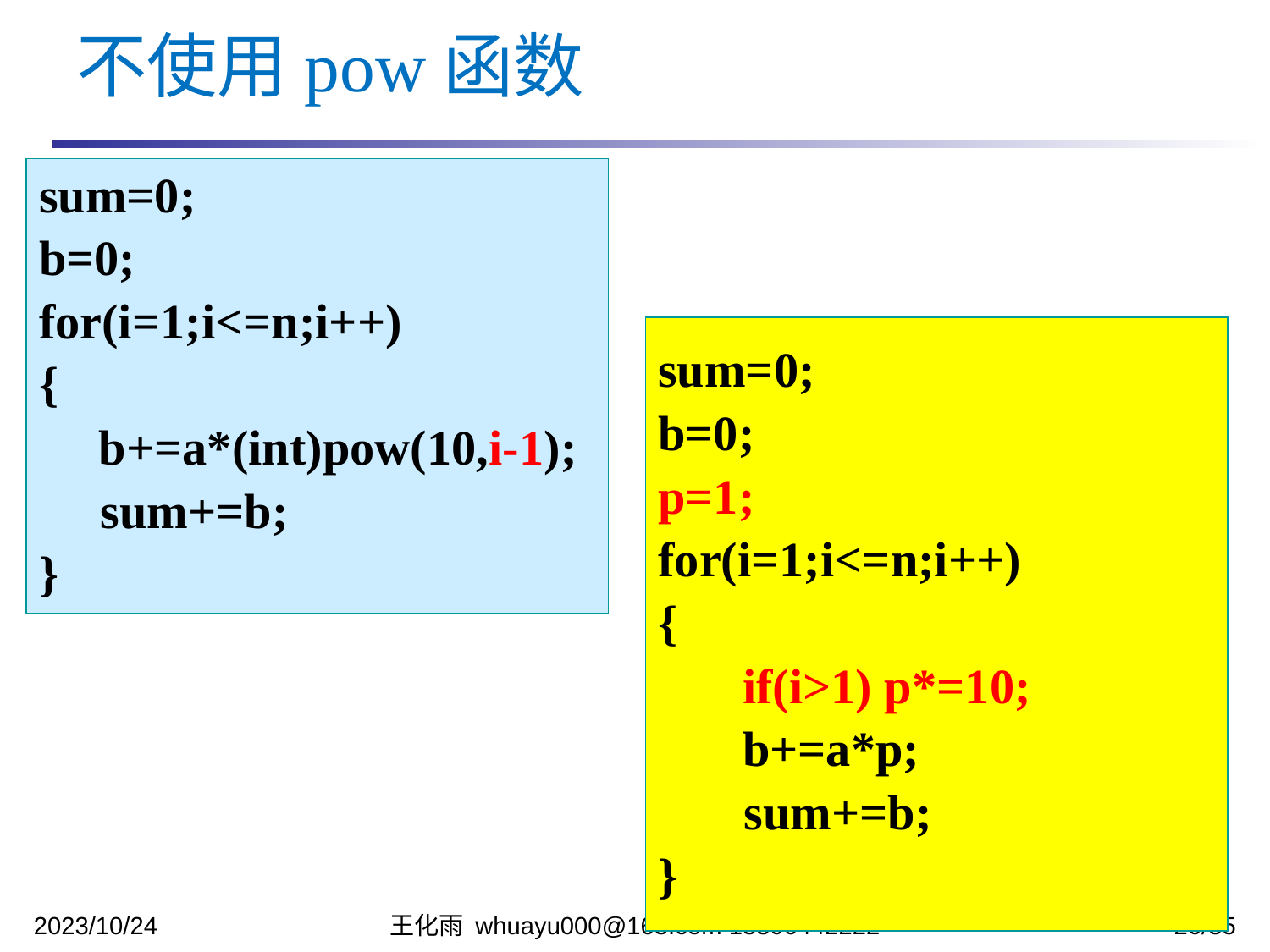

不使用pow函数
sum=0;
b=0;
for(i=1;i<=n;i++)
{
	 b+=a*(int)pow(10,i-1);
     sum+=b;
}
sum=0;
b=0;
p=1;
for(i=1;i<=n;i++)
{
	   if(i>1) p*=10;
	   b+=a*p;
       sum+=b;
}
2023/10/24
王化雨 whuayu000@163.com 13306442222
26/35